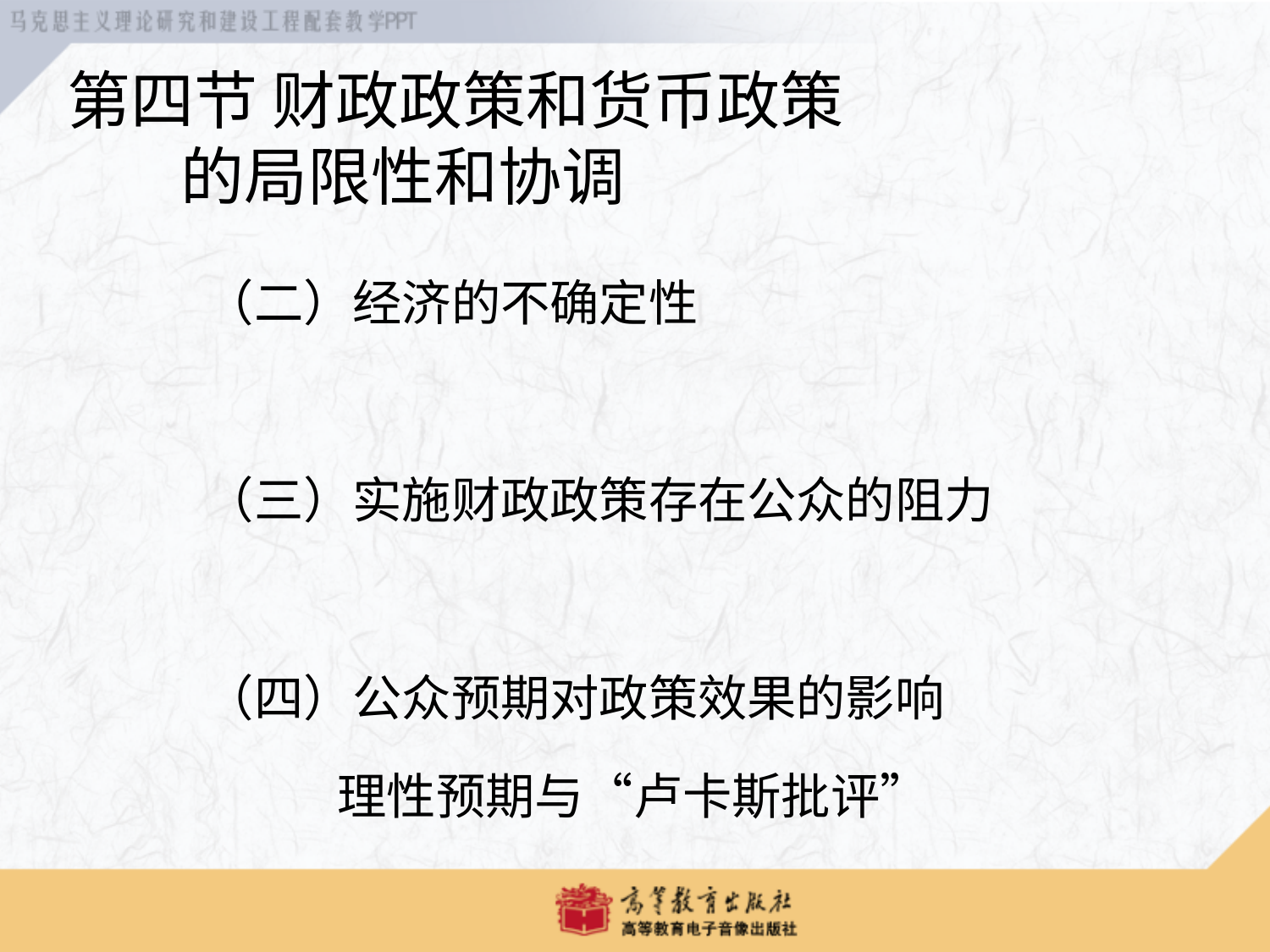

第四节 财政政策和货币政策
        的局限性和协调
（二）经济的不确定性

（三）实施财政政策存在公众的阻力

（四）公众预期对政策效果的影响
           理性预期与“卢卡斯批评”